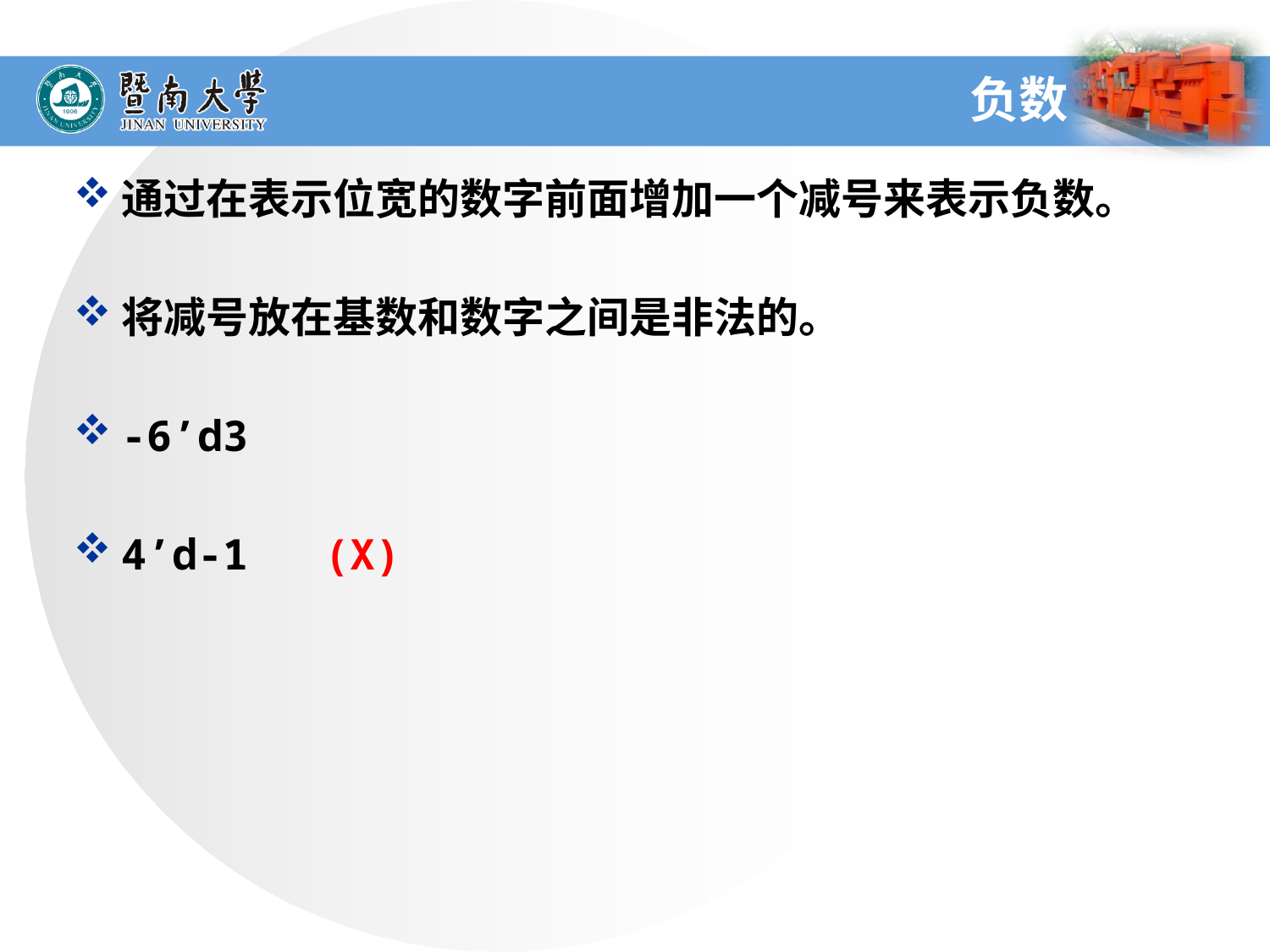

# 负数
通过在表示位宽的数字前面增加一个减号来表示负数。

将减号放在基数和数字之间是非法的。

-6’d3

4’d-1   (X)